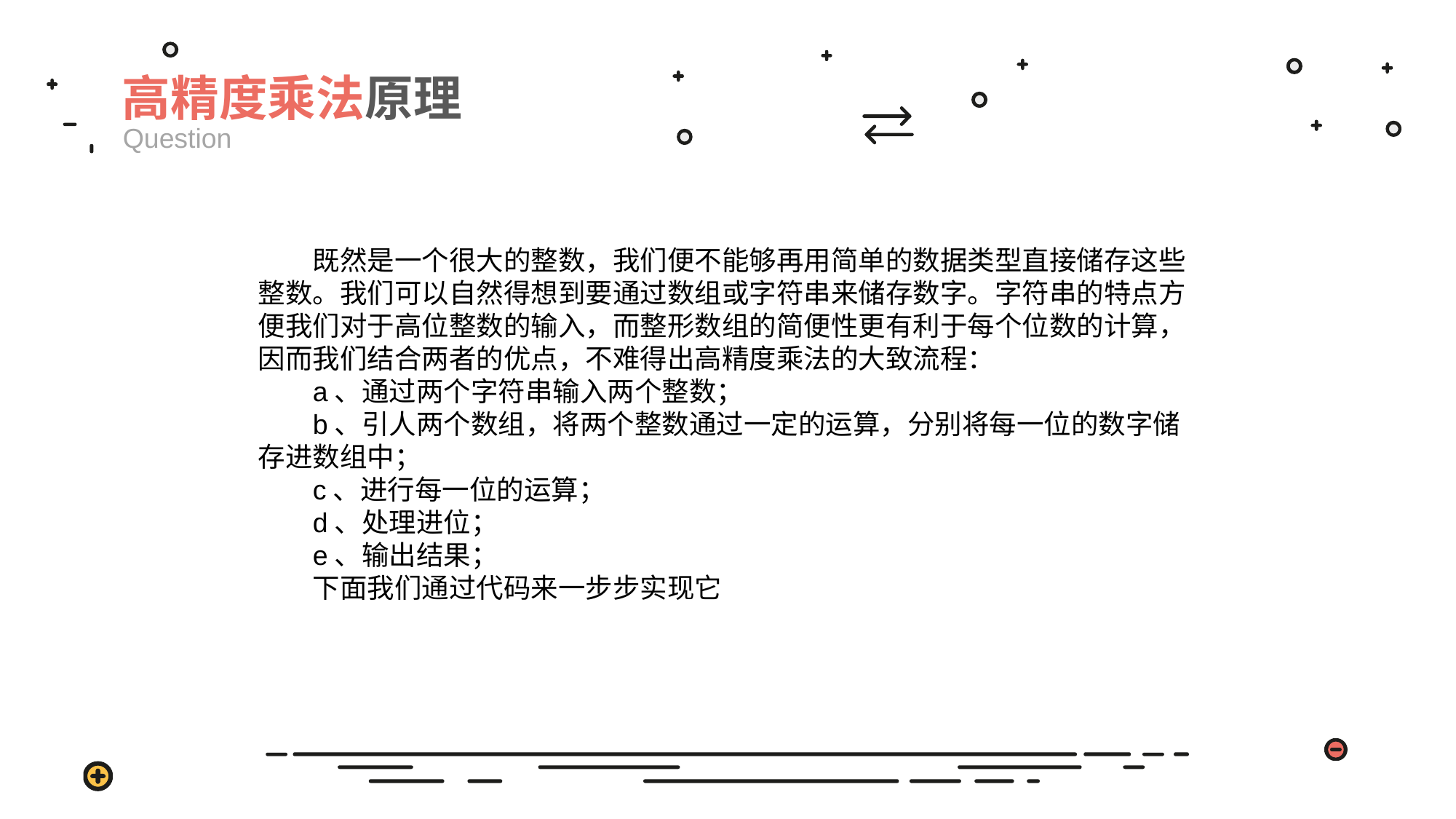

高精度乘法原理
Question
既然是一个很大的整数，我们便不能够再用简单的数据类型直接储存这些整数。我们可以自然得想到要通过数组或字符串来储存数字。字符串的特点方便我们对于高位整数的输入，而整形数组的简便性更有利于每个位数的计算，因而我们结合两者的优点，不难得出高精度乘法的大致流程：
a、通过两个字符串输入两个整数；
b、引人两个数组，将两个整数通过一定的运算，分别将每一位的数字储存进数组中；
c、进行每一位的运算；
d、处理进位；
e、输出结果；
下面我们通过代码来一步步实现它